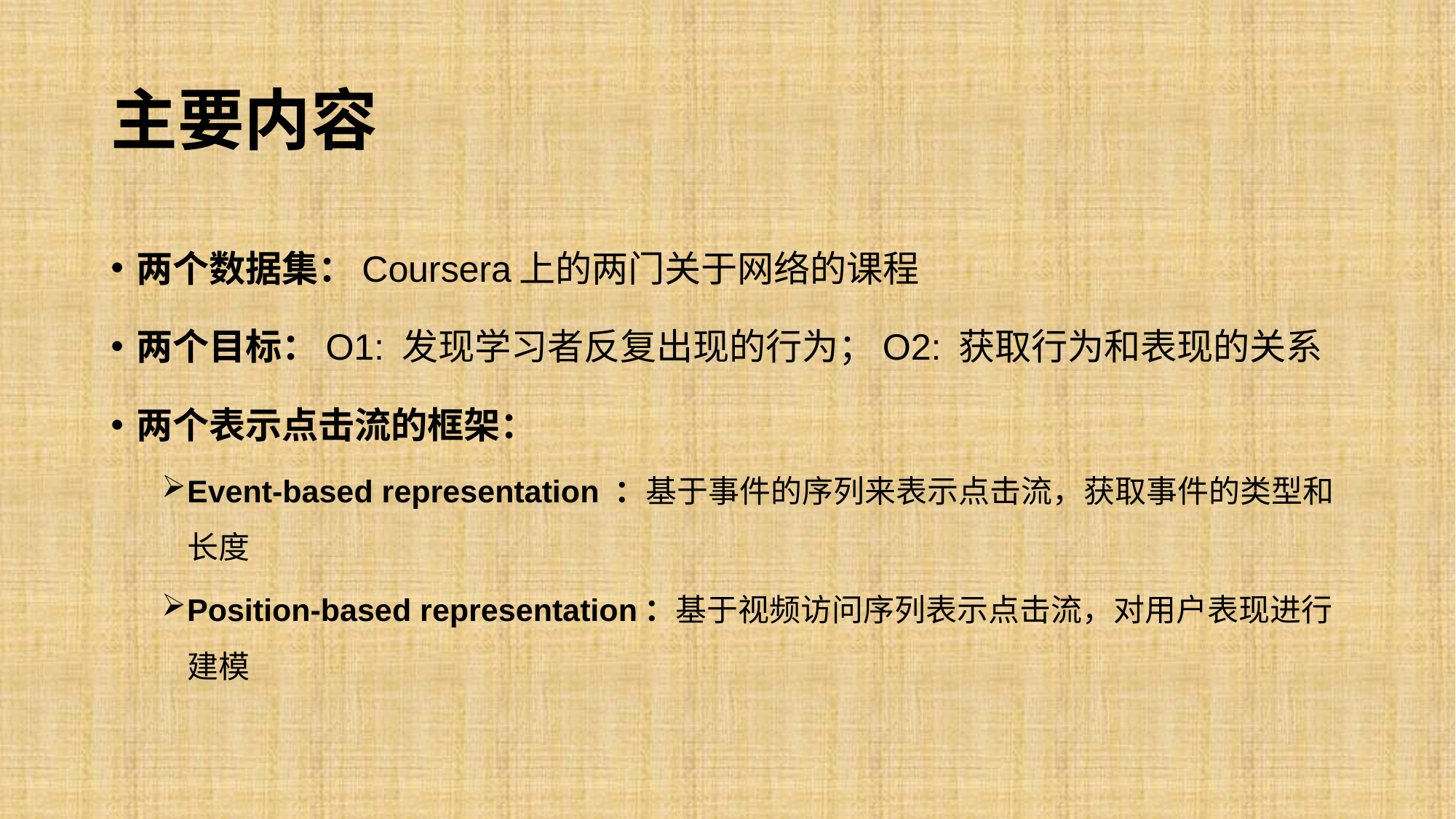

# 主要内容
两个数据集：Coursera上的两门关于网络的课程
两个目标：O1: 发现学习者反复出现的行为；O2: 获取行为和表现的关系
两个表示点击流的框架：
Event-based representation ：基于事件的序列来表示点击流，获取事件的类型和长度
Position-based representation：基于视频访问序列表示点击流，对用户表现进行建模